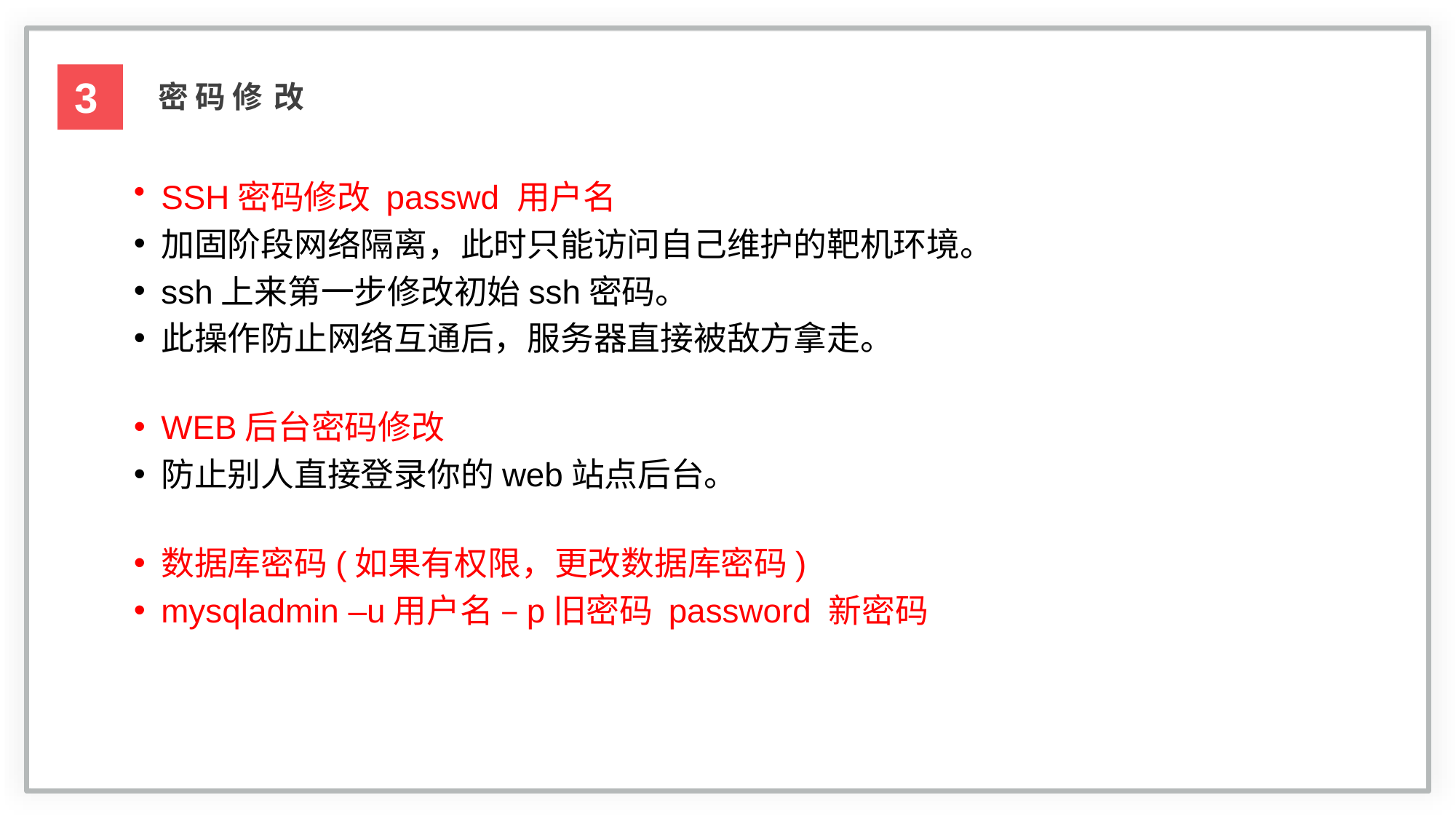

3
密 码 修 改
SSH密码修改 passwd 用户名
加固阶段网络隔离，此时只能访问自己维护的靶机环境。
ssh上来第一步修改初始ssh密码。
此操作防止网络互通后，服务器直接被敌方拿走。

WEB后台密码修改
防止别人直接登录你的web站点后台。

数据库密码(如果有权限，更改数据库密码)
mysqladmin –u用户名 –p旧密码 password 新密码